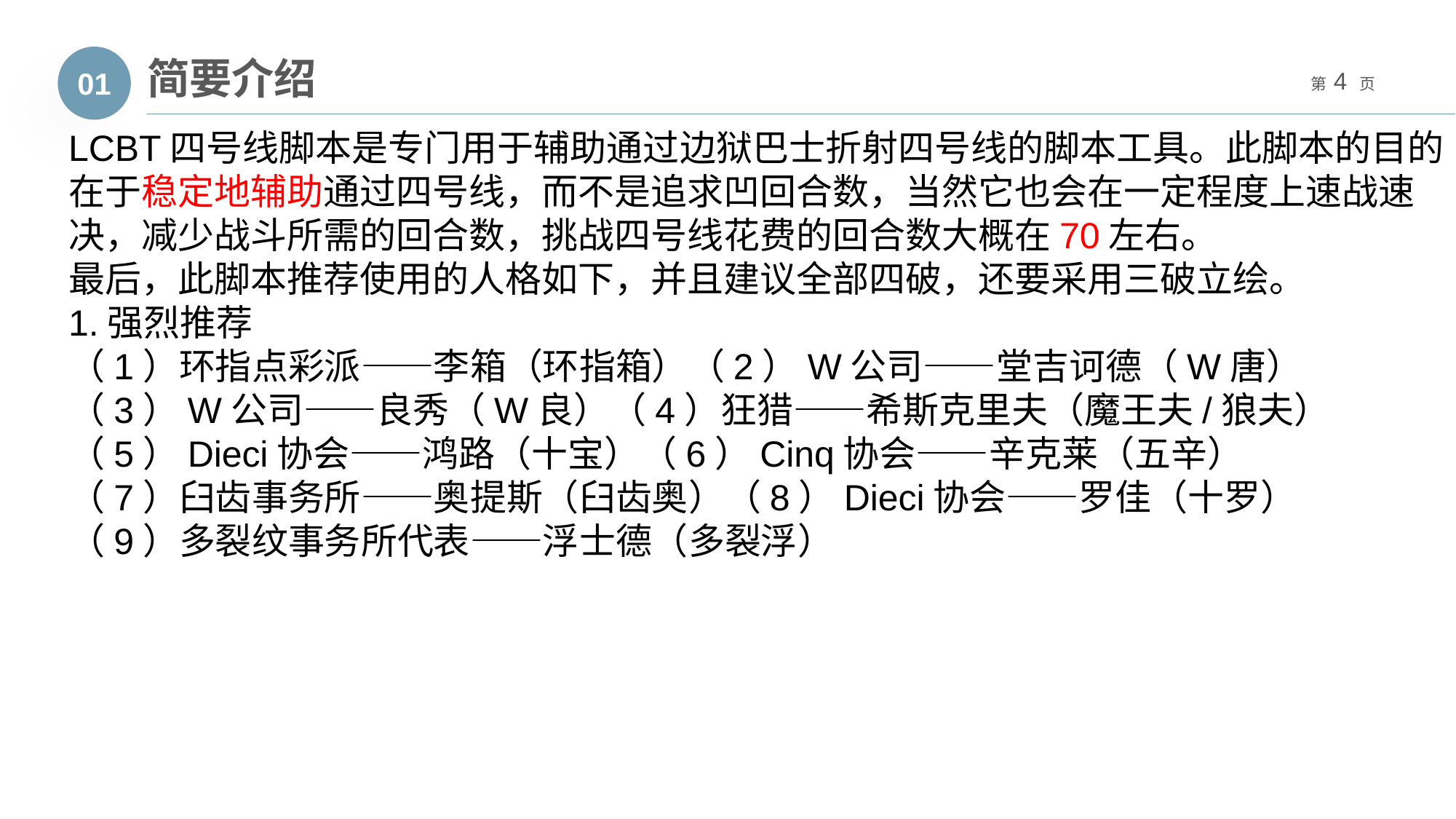

简要介绍
01
LCBT四号线脚本是专门用于辅助通过边狱巴士折射四号线的脚本工具。此脚本的目的在于稳定地辅助通过四号线，而不是追求凹回合数，当然它也会在一定程度上速战速决，减少战斗所需的回合数，挑战四号线花费的回合数大概在70左右。
最后，此脚本推荐使用的人格如下，并且建议全部四破，还要采用三破立绘。
1.强烈推荐
（1）环指点彩派——李箱（环指箱）（2）W公司——堂吉诃德（W唐）
（3）W公司——良秀（W良）（4）狂猎——希斯克里夫（魔王夫/狼夫）
（5）Dieci协会——鸿路（十宝）（6）Cinq协会——辛克莱（五辛）
（7）臼齿事务所——奥提斯（臼齿奥）（8）Dieci协会——罗佳（十罗）
（9）多裂纹事务所代表——浮士德（多裂浮）